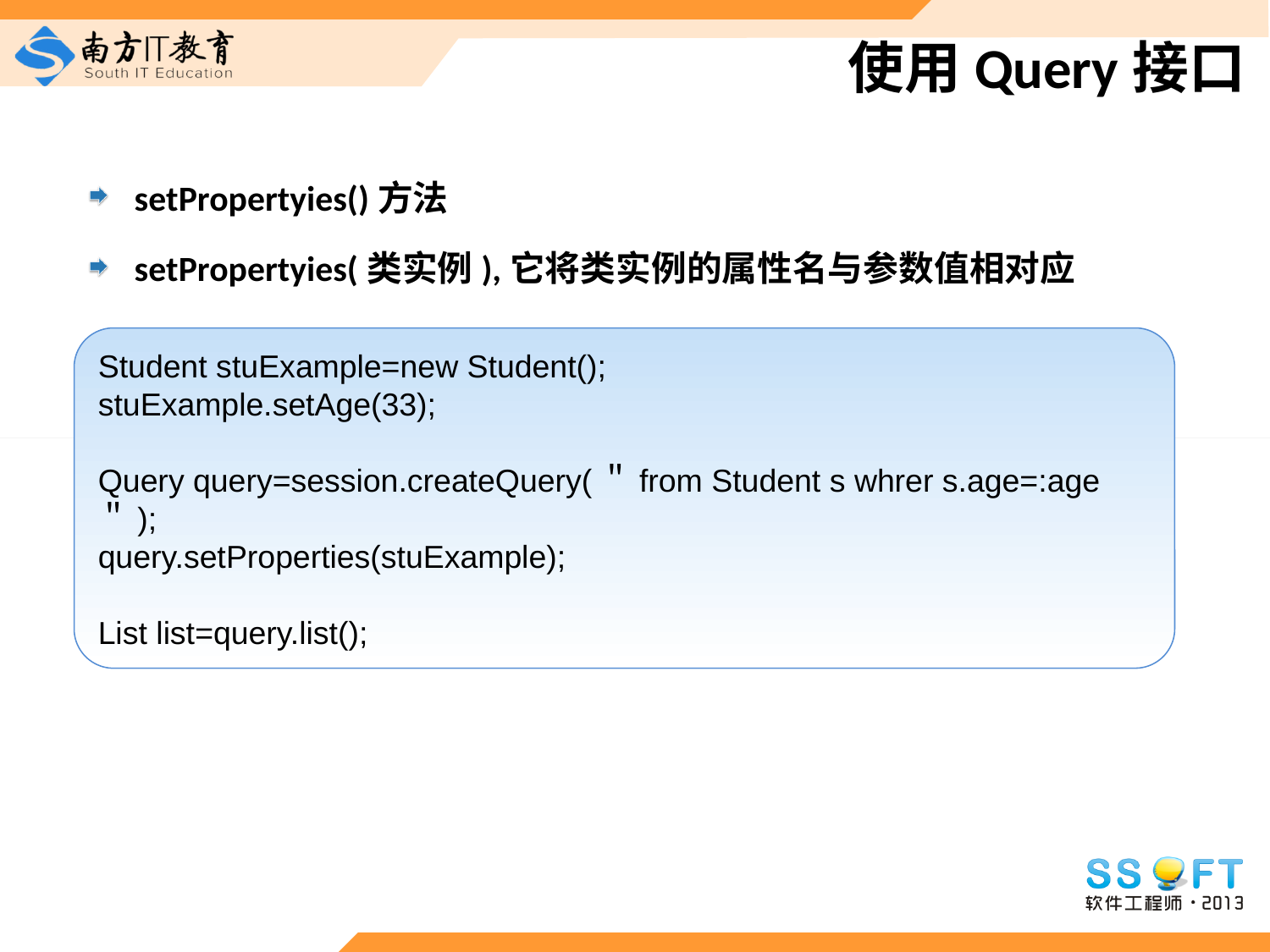

# 使用Query接口
setPropertyies()方法
setPropertyies(类实例),它将类实例的属性名与参数值相对应

Student stuExample=new Student();
stuExample.setAge(33);

Query query=session.createQuery(＂from Student s whrer s.age=:age＂);
query.setProperties(stuExample);

List list=query.list();